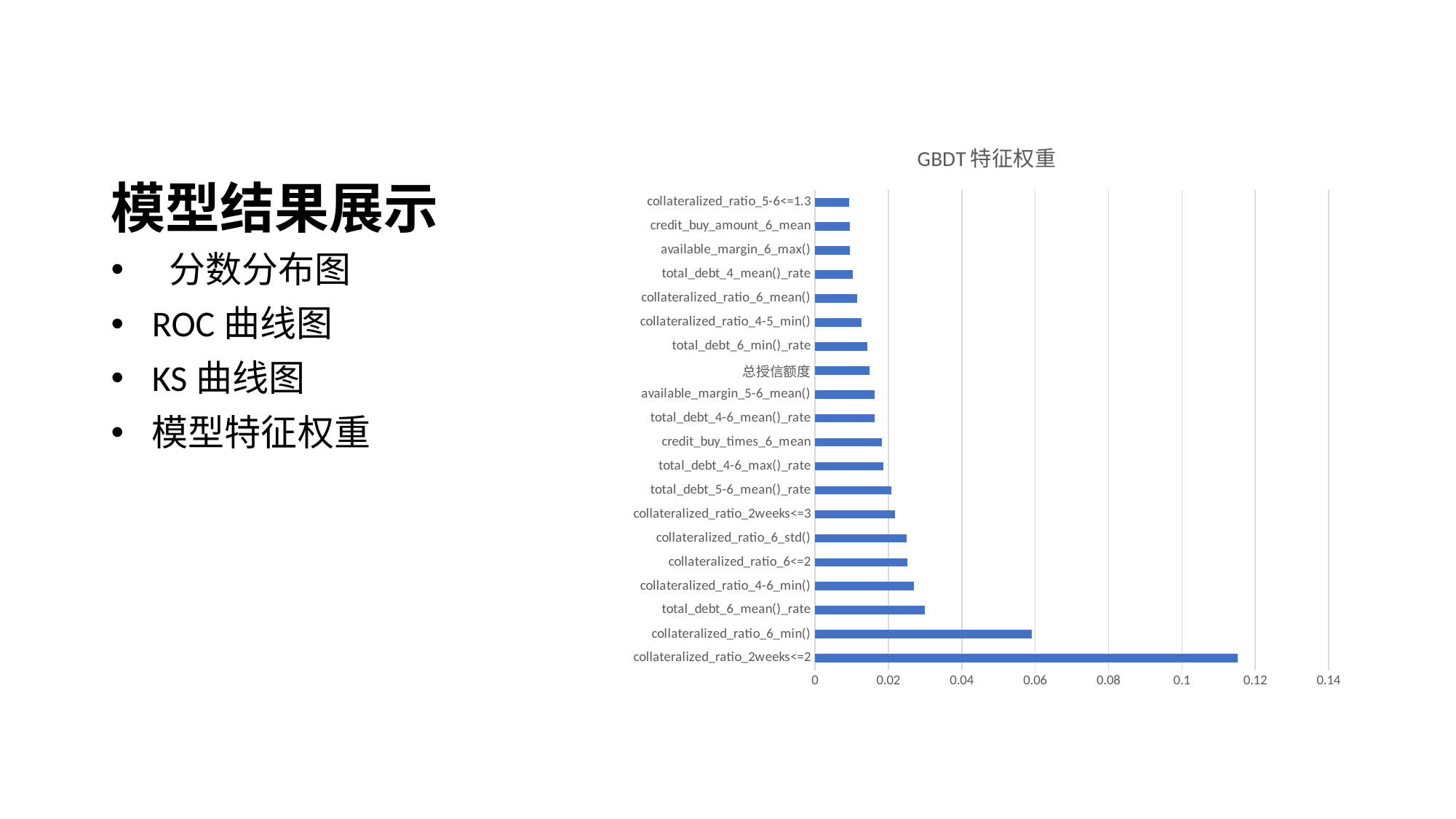

# 模型结果展示

### Chart: GBDT特征权重

| Category |  |
|---|---|
| collateralized_ratio_2weeks<=2 | 0.115233 |
| collateralized_ratio_6_min() | 0.059134 |
| total_debt_6_mean()_rate | 0.029946 |
| collateralized_ratio_4-6_min() | 0.026843 |
| collateralized_ratio_6<=2 | 0.025152 |
| collateralized_ratio_6_std() | 0.025023 |
| collateralized_ratio_2weeks<=3 | 0.021786 |
| total_debt_5-6_mean()_rate | 0.020883 |
| total_debt_4-6_max()_rate | 0.018667 |
| credit_buy_times_6_mean | 0.018265 |
| total_debt_4-6_mean()_rate | 0.016323 |
| available_margin_5-6_mean() | 0.016174 |
| 总授信额度 | 0.014812 |
| total_debt_6_min()_rate | 0.014188 |
| collateralized_ratio_4-5_min() | 0.012639 |
| collateralized_ratio_6_mean() | 0.011434 |
| total_debt_4_mean()_rate | 0.010214 |
| available_margin_6_max() | 0.009557 |
| credit_buy_amount_6_mean | 0.009435 |
| collateralized_ratio_5-6<=1.3 | 0.00919 |
 分数分布图
ROC曲线图
KS曲线图
模型特征权重